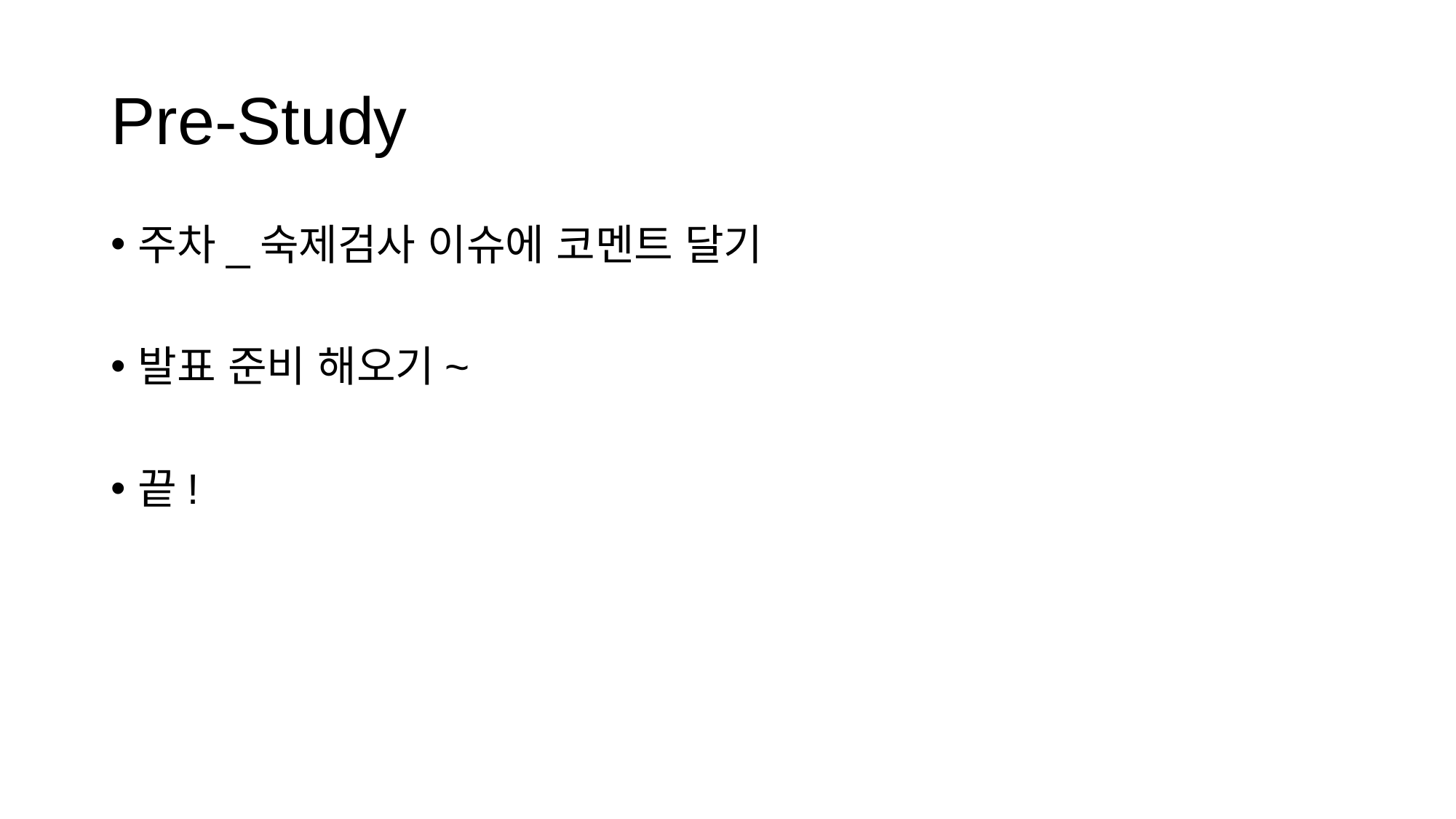

# Pre-Study
주차_숙제검사 이슈에 코멘트 달기

발표 준비 해오기~

끝!